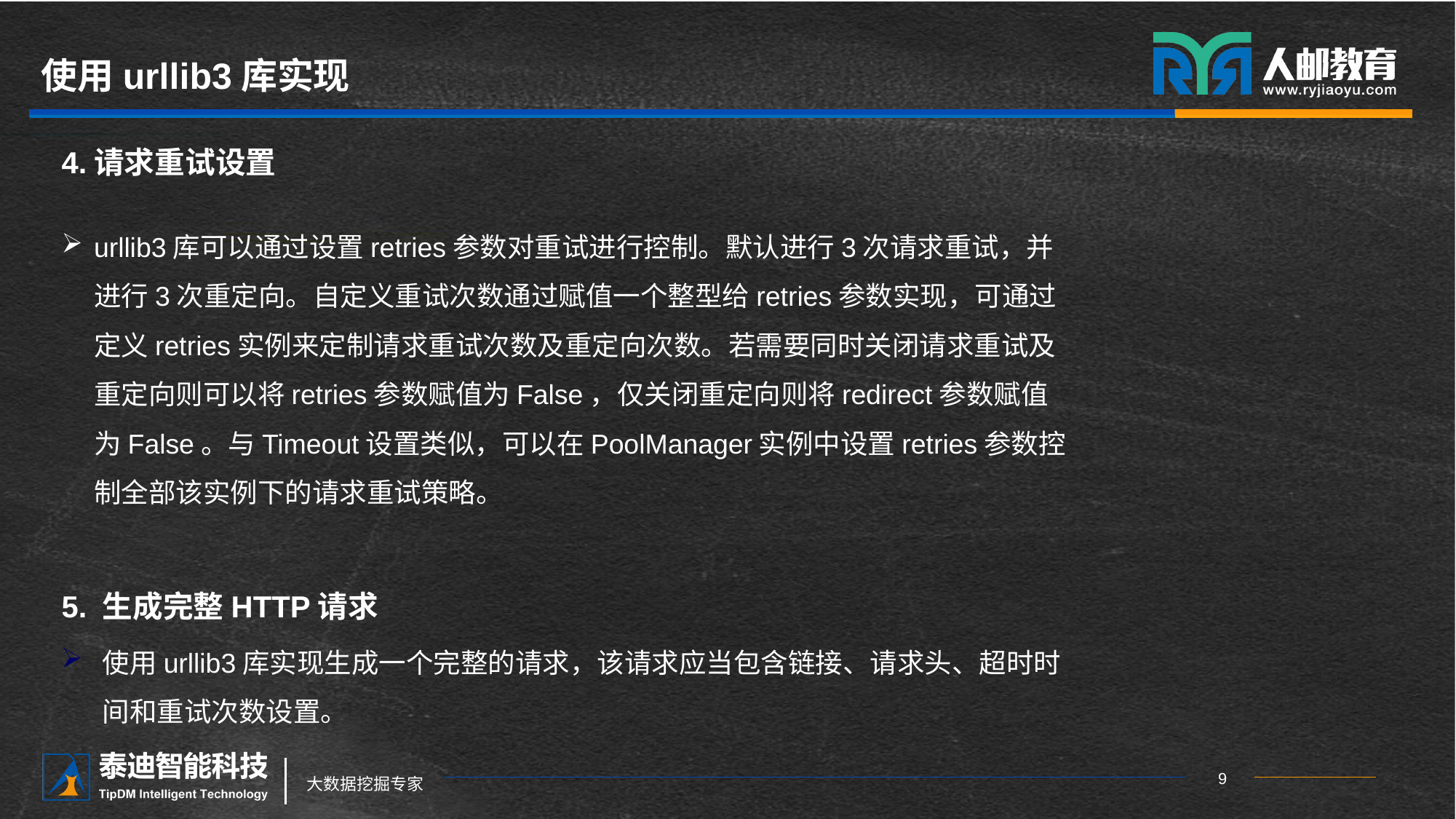

# 使用urllib3库实现
4.请求重试设置
urllib3库可以通过设置retries参数对重试进行控制。默认进行3次请求重试，并进行3次重定向。自定义重试次数通过赋值一个整型给retries参数实现，可通过定义retries实例来定制请求重试次数及重定向次数。若需要同时关闭请求重试及重定向则可以将retries参数赋值为False，仅关闭重定向则将redirect参数赋值为False。与Timeout设置类似，可以在PoolManager实例中设置retries参数控制全部该实例下的请求重试策略。

5. 生成完整HTTP请求
使用urllib3库实现生成一个完整的请求，该请求应当包含链接、请求头、超时时间和重试次数设置。